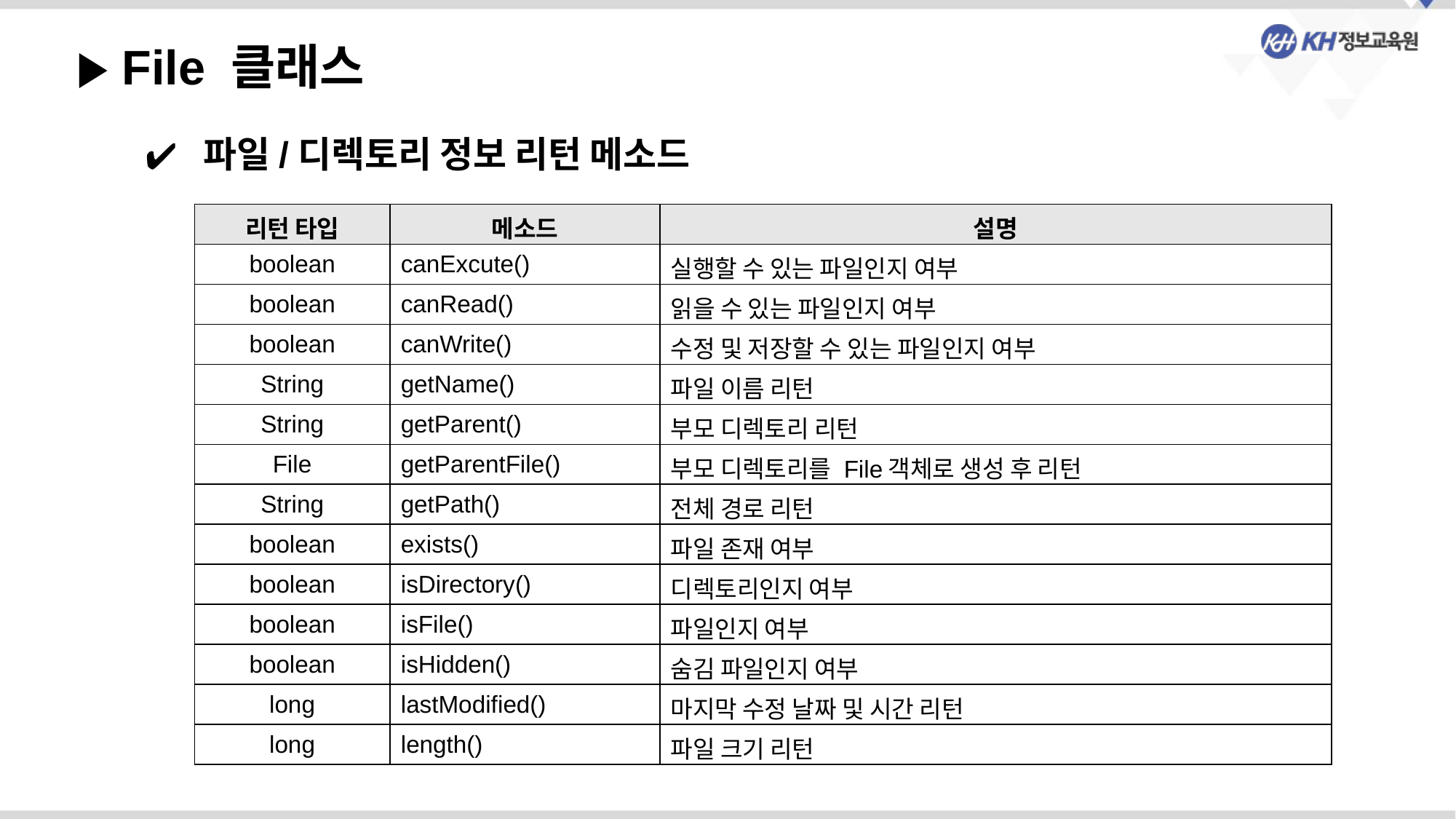

▶ File 클래스
 파일/디렉토리 정보 리턴 메소드
| 리턴 타입 | 메소드 | 설명 |
| --- | --- | --- |
| boolean | canExcute() | 실행할 수 있는 파일인지 여부 |
| boolean | canRead() | 읽을 수 있는 파일인지 여부 |
| boolean | canWrite() | 수정 및 저장할 수 있는 파일인지 여부 |
| String | getName() | 파일 이름 리턴 |
| String | getParent() | 부모 디렉토리 리턴 |
| File | getParentFile() | 부모 디렉토리를 File객체로 생성 후 리턴 |
| String | getPath() | 전체 경로 리턴 |
| boolean | exists() | 파일 존재 여부 |
| boolean | isDirectory() | 디렉토리인지 여부 |
| boolean | isFile() | 파일인지 여부 |
| boolean | isHidden() | 숨김 파일인지 여부 |
| long | lastModified() | 마지막 수정 날짜 및 시간 리턴 |
| long | length() | 파일 크기 리턴 |